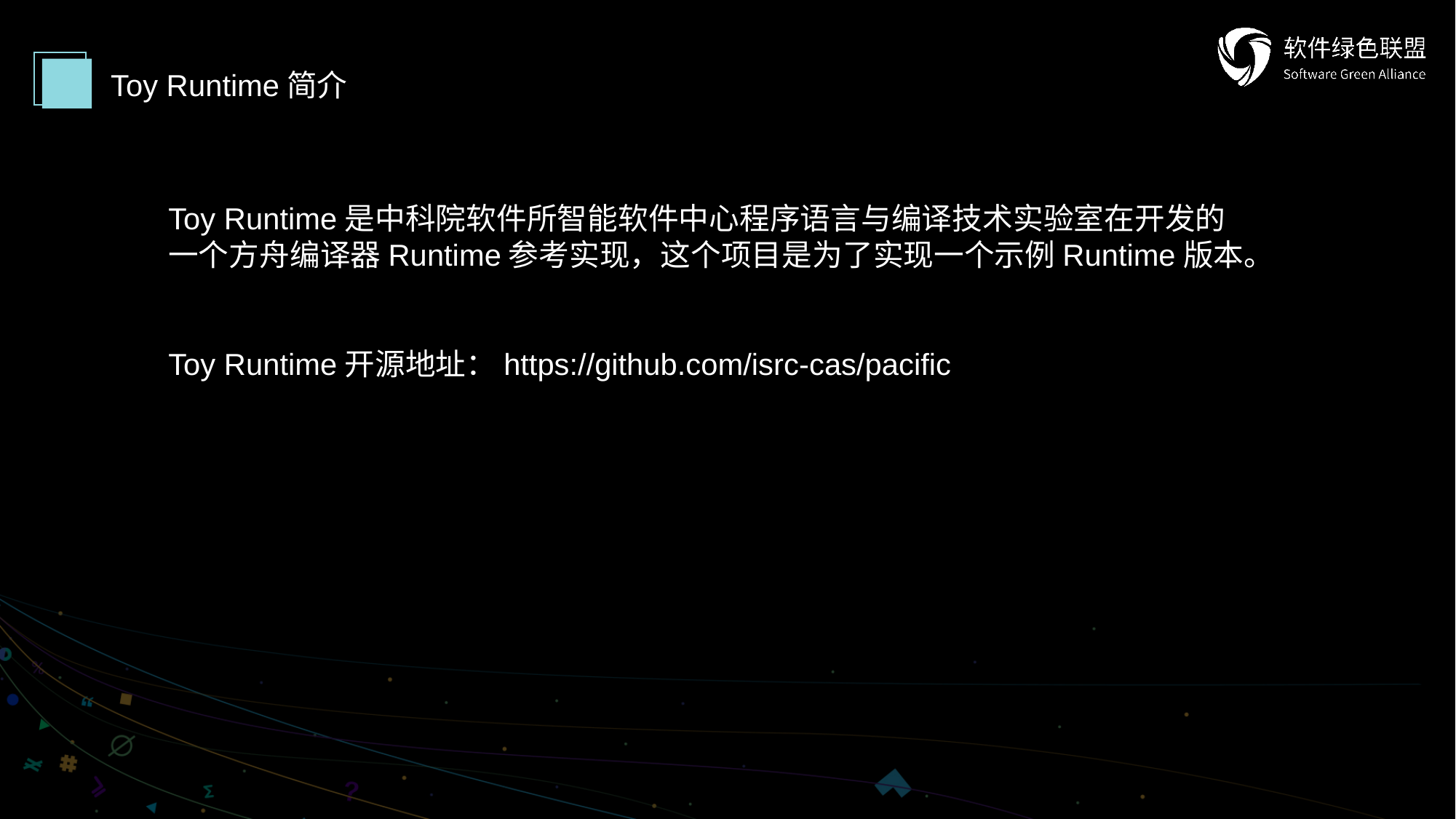

Toy Runtime简介
Toy Runtime是中科院软件所智能软件中心程序语言与编译技术实验室在开发的一个方舟编译器Runtime参考实现，这个项目是为了实现一个示例Runtime版本。

Toy Runtime开源地址：https://github.com/isrc-cas/pacific